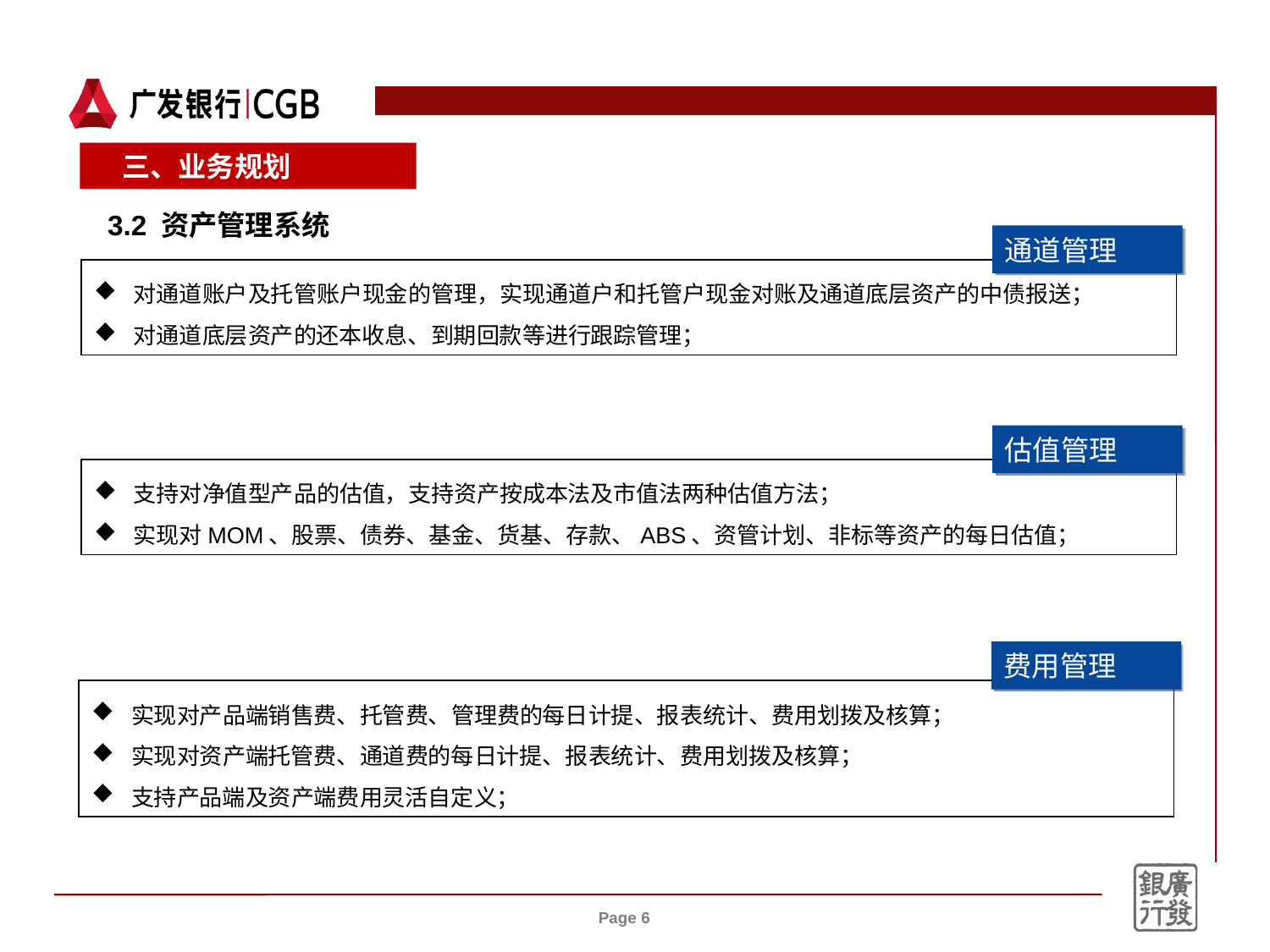

三、业务规划
3.2 资产管理系统
通道管理
对通道账户及托管账户现金的管理，实现通道户和托管户现金对账及通道底层资产的中债报送；
对通道底层资产的还本收息、到期回款等进行跟踪管理；
估值管理
支持对净值型产品的估值，支持资产按成本法及市值法两种估值方法；
实现对MOM、股票、债券、基金、货基、存款、ABS、资管计划、非标等资产的每日估值；
费用管理
实现对产品端销售费、托管费、管理费的每日计提、报表统计、费用划拨及核算；
实现对资产端托管费、通道费的每日计提、报表统计、费用划拨及核算；
支持产品端及资产端费用灵活自定义；